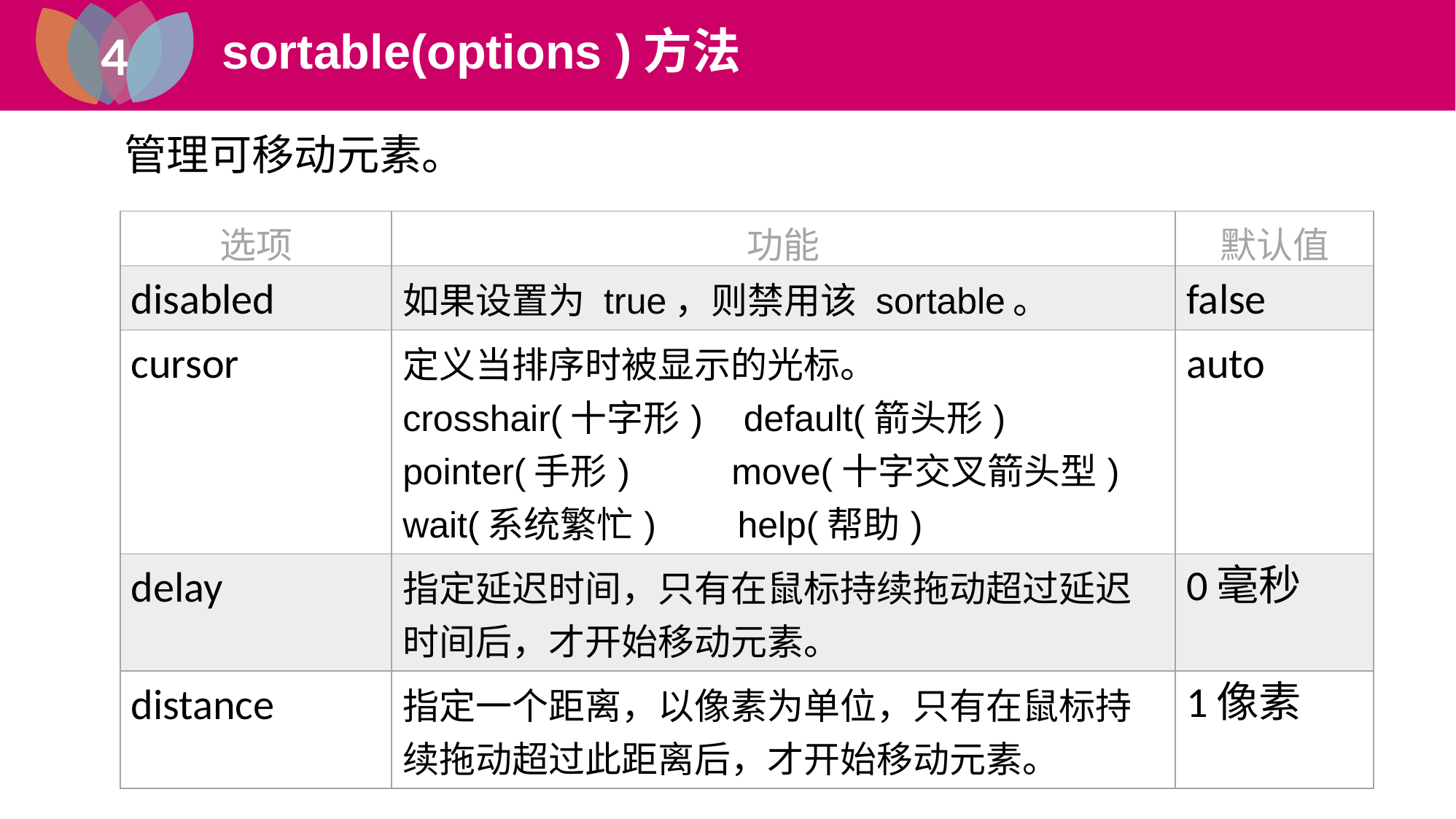

4
sortable(options )方法
1
jQuery UI
管理可移动元素。
| 选项 | 功能 | 默认值 |
| --- | --- | --- |
| disabled | 如果设置为 true，则禁用该 sortable。 | false |
| cursor | 定义当排序时被显示的光标。 crosshair(十字形) default(箭头形) pointer(手形) move(十字交叉箭头型) wait(系统繁忙) help(帮助) | auto |
| delay | 指定延迟时间，只有在鼠标持续拖动超过延迟时间后，才开始移动元素。 | 0毫秒 |
| distance | 指定一个距离，以像素为单位，只有在鼠标持续拖动超过此距离后，才开始移动元素。 | 1像素 |